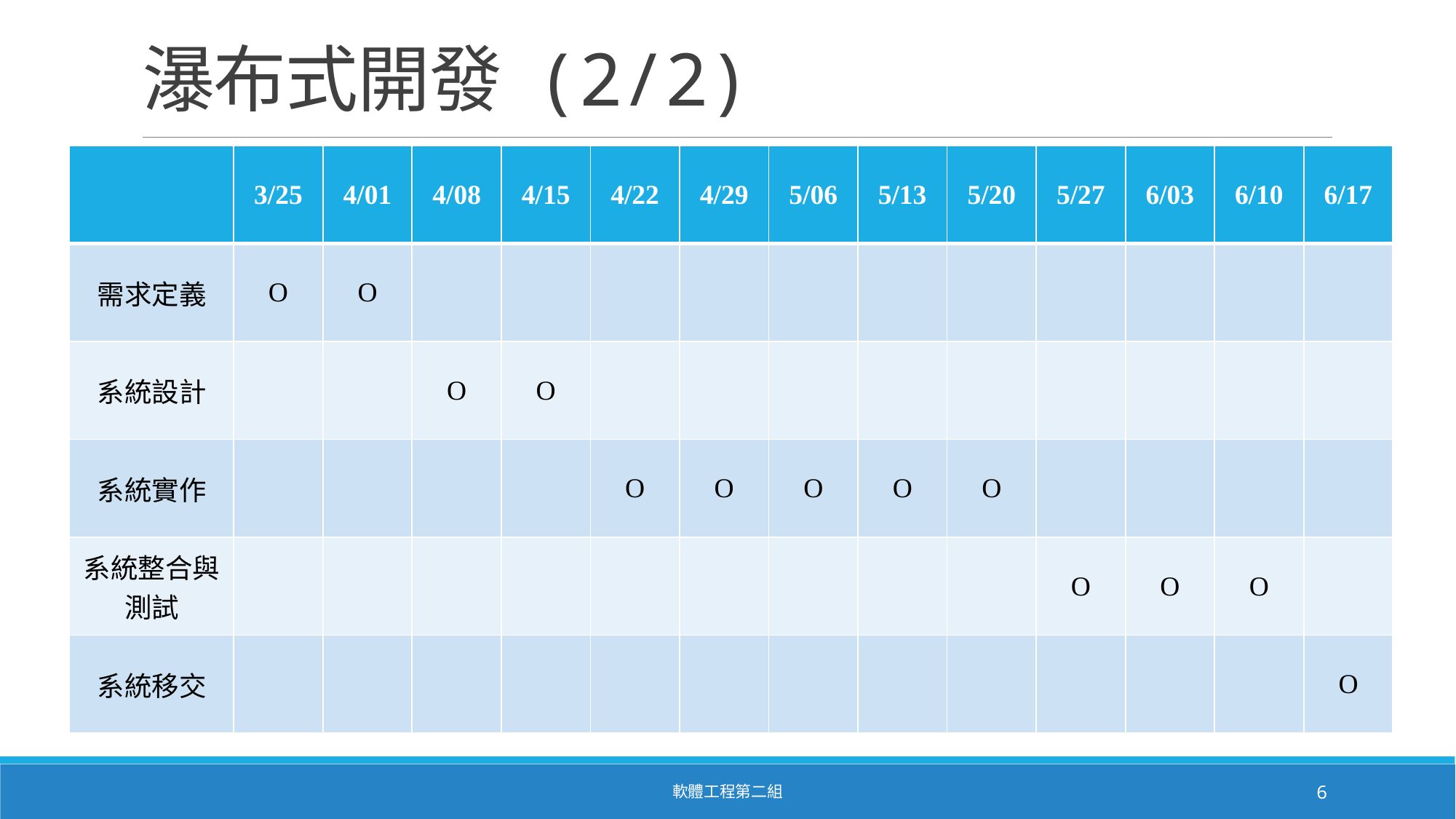

# 瀑布式開發 (2/2)
|  | 3/25 | 4/01 | 4/08 | 4/15 | 4/22 | 4/29 | 5/06 | 5/13 | 5/20 | 5/27 | 6/03 | 6/10 | 6/17 |
| --- | --- | --- | --- | --- | --- | --- | --- | --- | --- | --- | --- | --- | --- |
| 需求定義 | O | O |  |  |  |  |  |  |  |  |  |  |  |
| 系統設計 |  |  | O | O |  |  |  |  |  |  |  |  |  |
| 系統實作 |  |  |  |  | O | O | O | O | O |  |  |  |  |
| 系統整合與測試 |  |  |  |  |  |  |  |  |  | O | O | O |  |
| 系統移交 |  |  |  |  |  |  |  |  |  |  |  |  | O |
軟體工程第二組
6